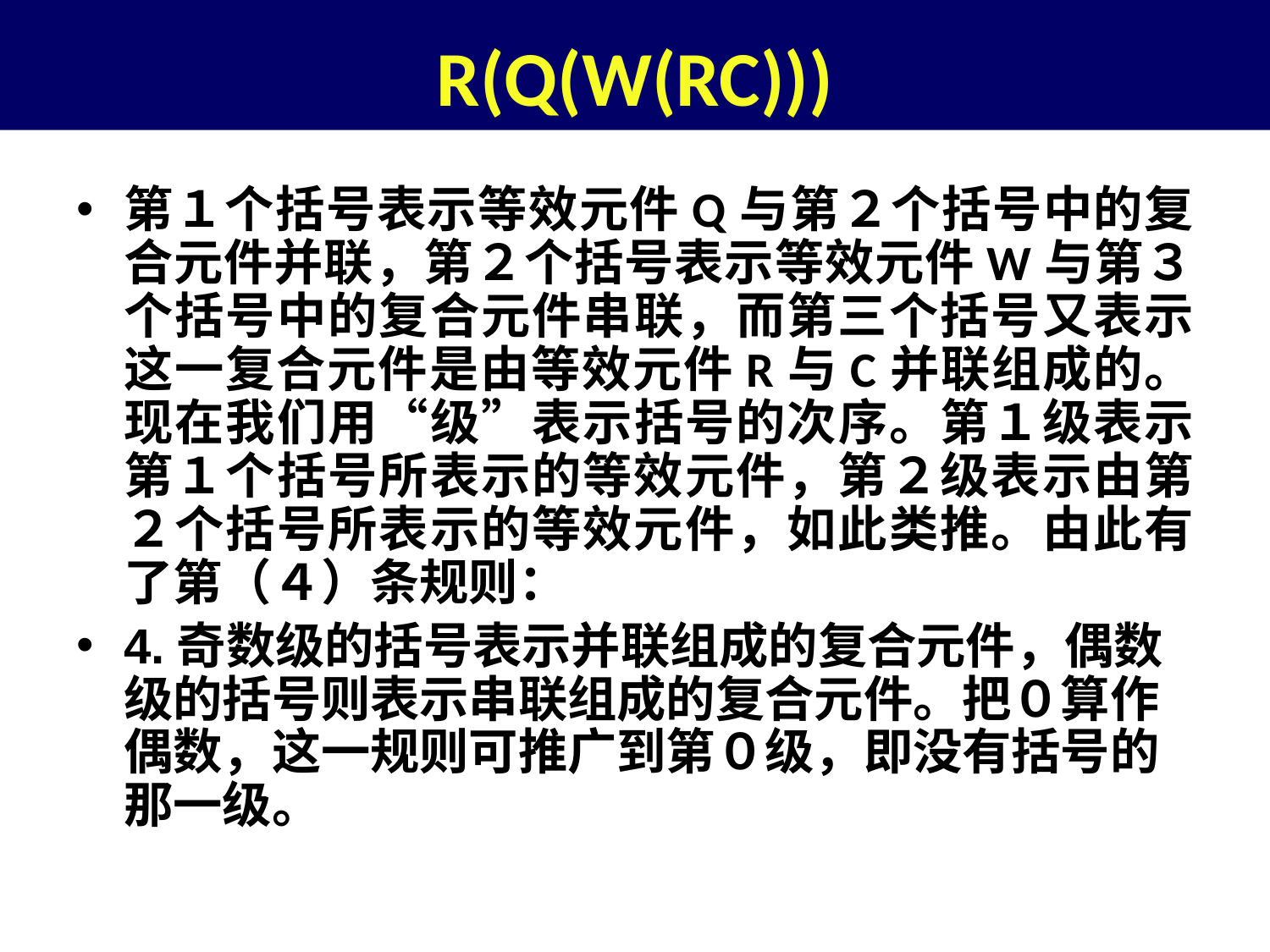

# R(Q(W(RC)))
第１个括号表示等效元件Q与第２个括号中的复合元件并联，第２个括号表示等效元件W与第３个括号中的复合元件串联，而第三个括号又表示这一复合元件是由等效元件R与C并联组成的。现在我们用“级”表示括号的次序。第１级表示第１个括号所表示的等效元件，第２级表示由第２个括号所表示的等效元件，如此类推。由此有了第（４）条规则：
4.奇数级的括号表示并联组成的复合元件，偶数级的括号则表示串联组成的复合元件。把０算作偶数，这一规则可推广到第０级，即没有括号的那一级。